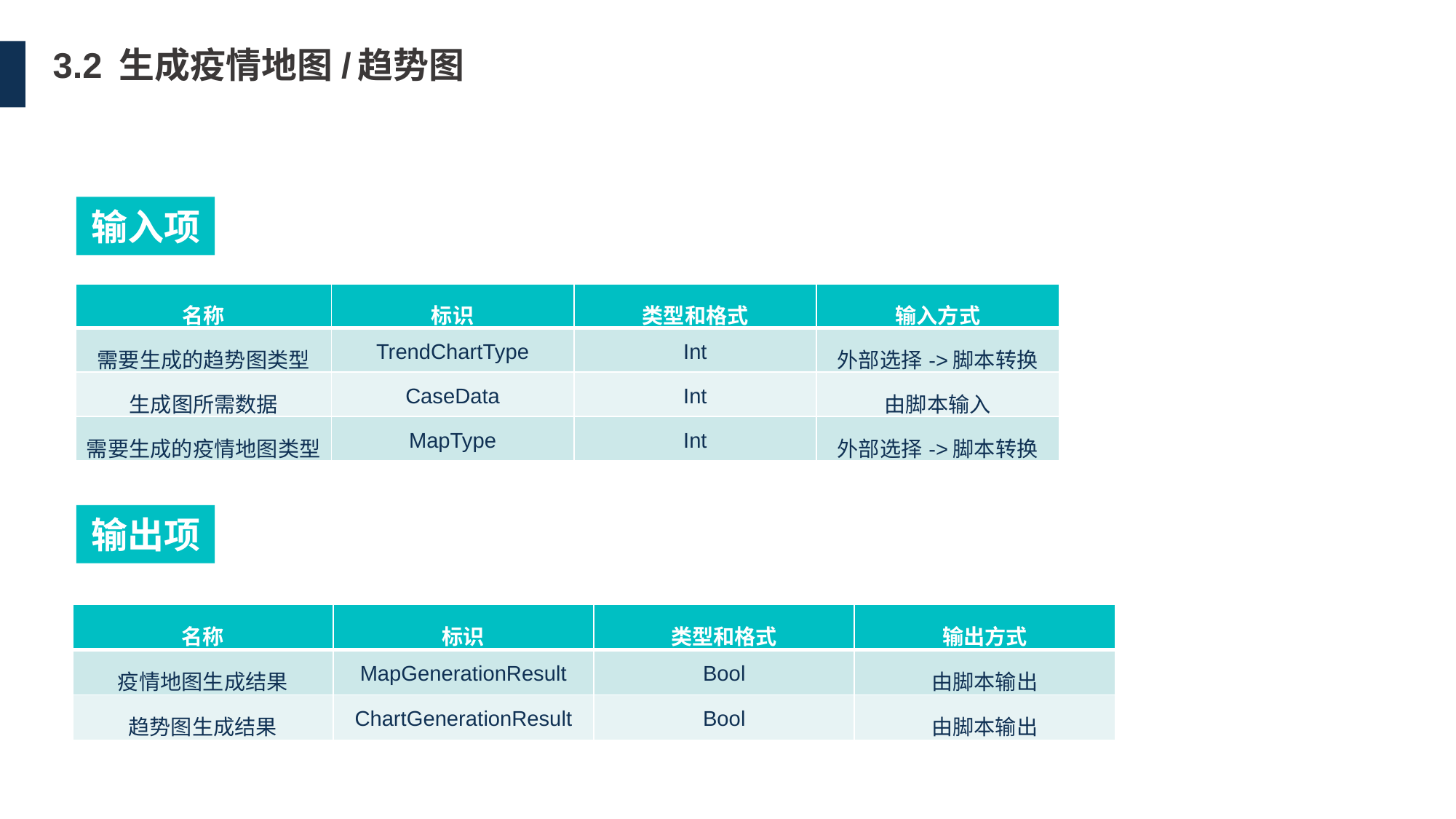

3.2 生成疫情地图/趋势图
输入项
| 名称 | 标识 | 类型和格式 | 输入方式 |
| --- | --- | --- | --- |
| 需要生成的趋势图类型 | TrendChartType | Int | 外部选择->脚本转换 |
| 生成图所需数据 | CaseData | Int | 由脚本输入 |
| 需要生成的疫情地图类型 | MapType | Int | 外部选择->脚本转换 |
输出项
| 名称 | 标识 | 类型和格式 | 输出方式 |
| --- | --- | --- | --- |
| 疫情地图生成结果 | MapGenerationResult | Bool | 由脚本输出 |
| 趋势图生成结果 | ChartGenerationResult | Bool | 由脚本输出 |